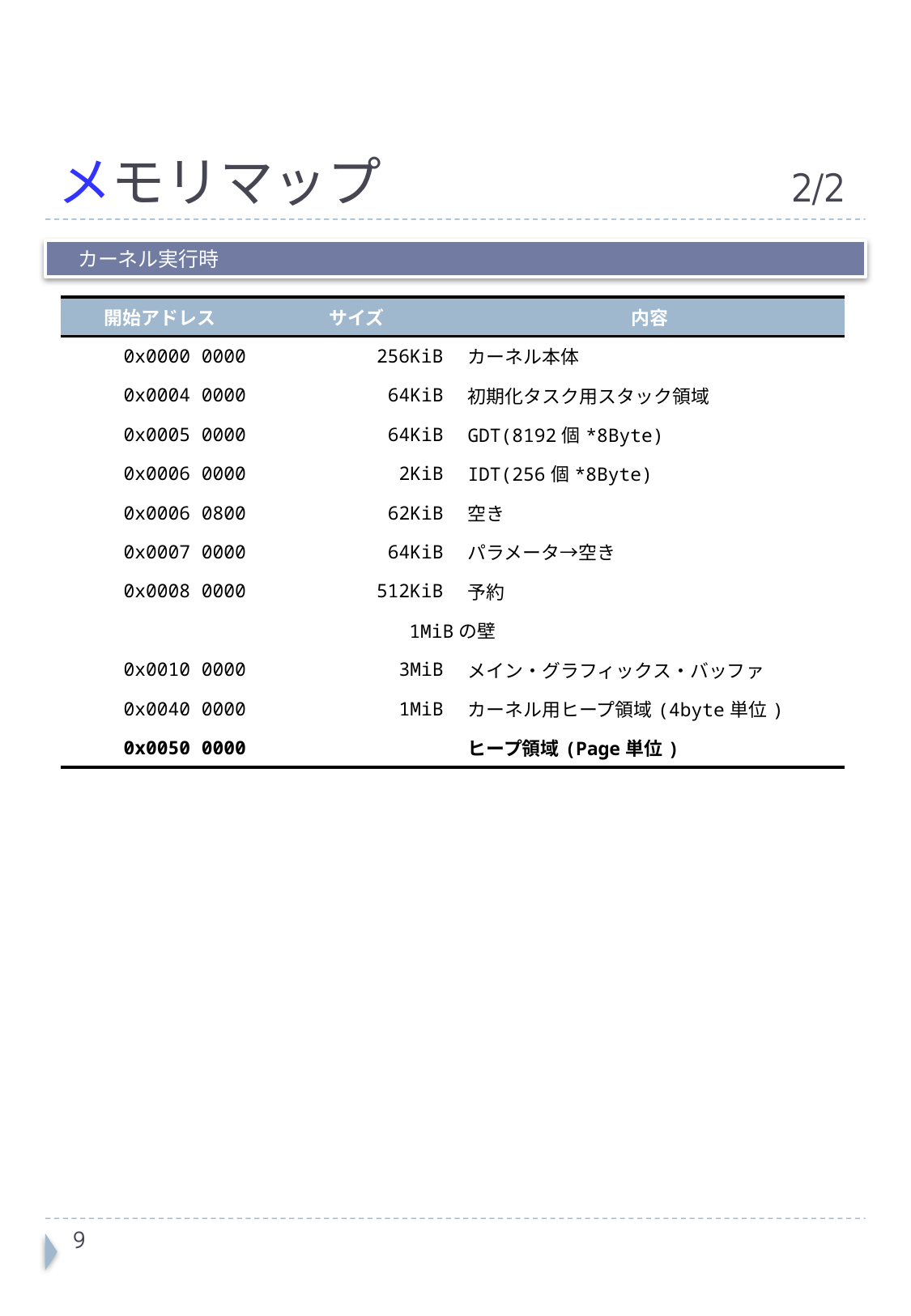

# メモリマップ	2/2
　カーネル実行時
| 開始アドレス | サイズ | 内容 |
| --- | --- | --- |
| 0x0000 0000 | 256KiB | カーネル本体 |
| 0x0004 0000 | 64KiB | 初期化タスク用スタック領域 |
| 0x0005 0000 | 64KiB | GDT(8192個\*8Byte) |
| 0x0006 0000 | 2KiB | IDT(256個\*8Byte) |
| 0x0006 0800 | 62KiB | 空き |
| 0x0007 0000 | 64KiB | パラメータ→空き |
| 0x0008 0000 | 512KiB | 予約 |
| 1MiBの壁 |  |  |
| 0x0010 0000 | 3MiB | メイン・グラフィックス・バッファ |
| 0x0040 0000 | 1MiB | カーネル用ヒープ領域(4byte単位) |
| 0x0050 0000 |  | ヒープ領域(Page単位) |
9